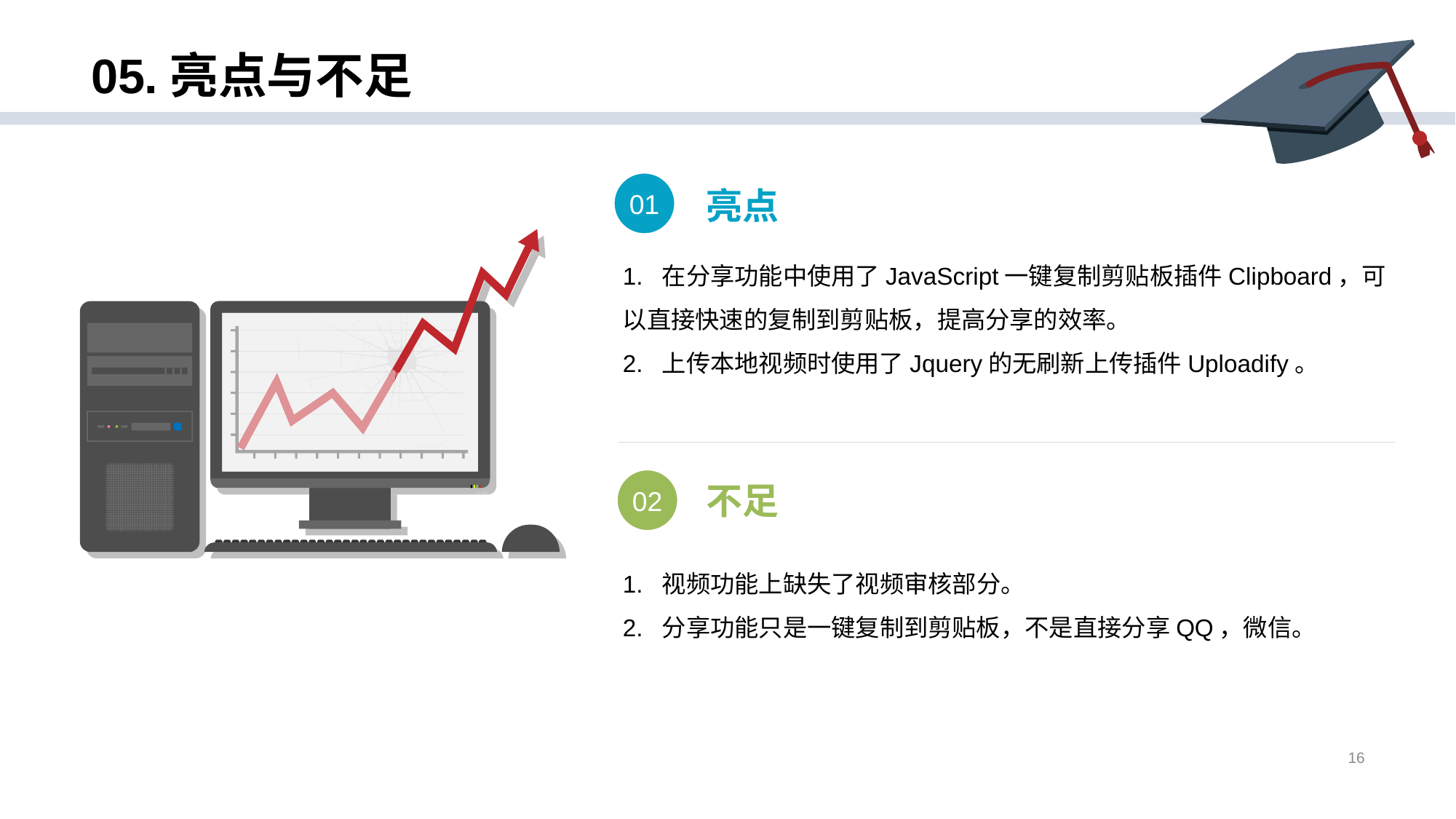

# 05.亮点与不足
01
亮点

1.  在分享功能中使用了JavaScript一键复制剪贴板插件Clipboard，可以直接快速的复制到剪贴板，提高分享的效率。
2.  上传本地视频时使用了Jquery的无刷新上传插件Uploadify。

02

不足

1.  视频功能上缺失了视频审核部分。
2.  分享功能只是一键复制到剪贴板，不是直接分享QQ，微信。
16